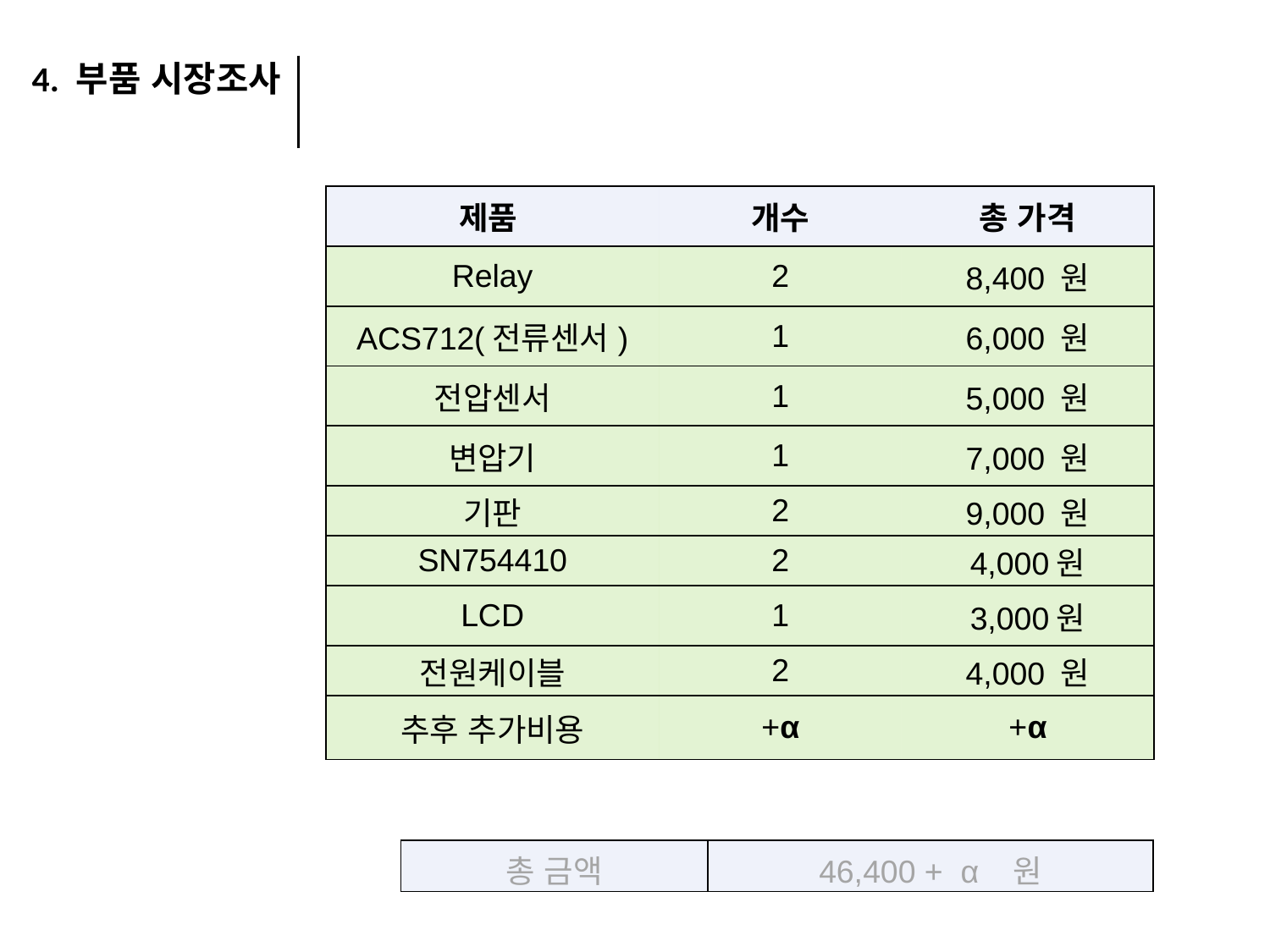

4. 부품 시장조사
| 제품 | 개수 | 총 가격 |
| --- | --- | --- |
| Relay | 2 | 8,400 원 |
| ACS712(전류센서) | 1 | 6,000 원 |
| 전압센서 | 1 | 5,000 원 |
| 변압기 | 1 | 7,000 원 |
| 기판 | 2 | 9,000 원 |
| SN754410 | 2 | 4,000원 |
| LCD | 1 | 3,000원 |
| 전원케이블 | 2 | 4,000 원 |
| 추후 추가비용 | +α | +α |
| 총 금액 | 46,400 + α 원 |
| --- | --- |